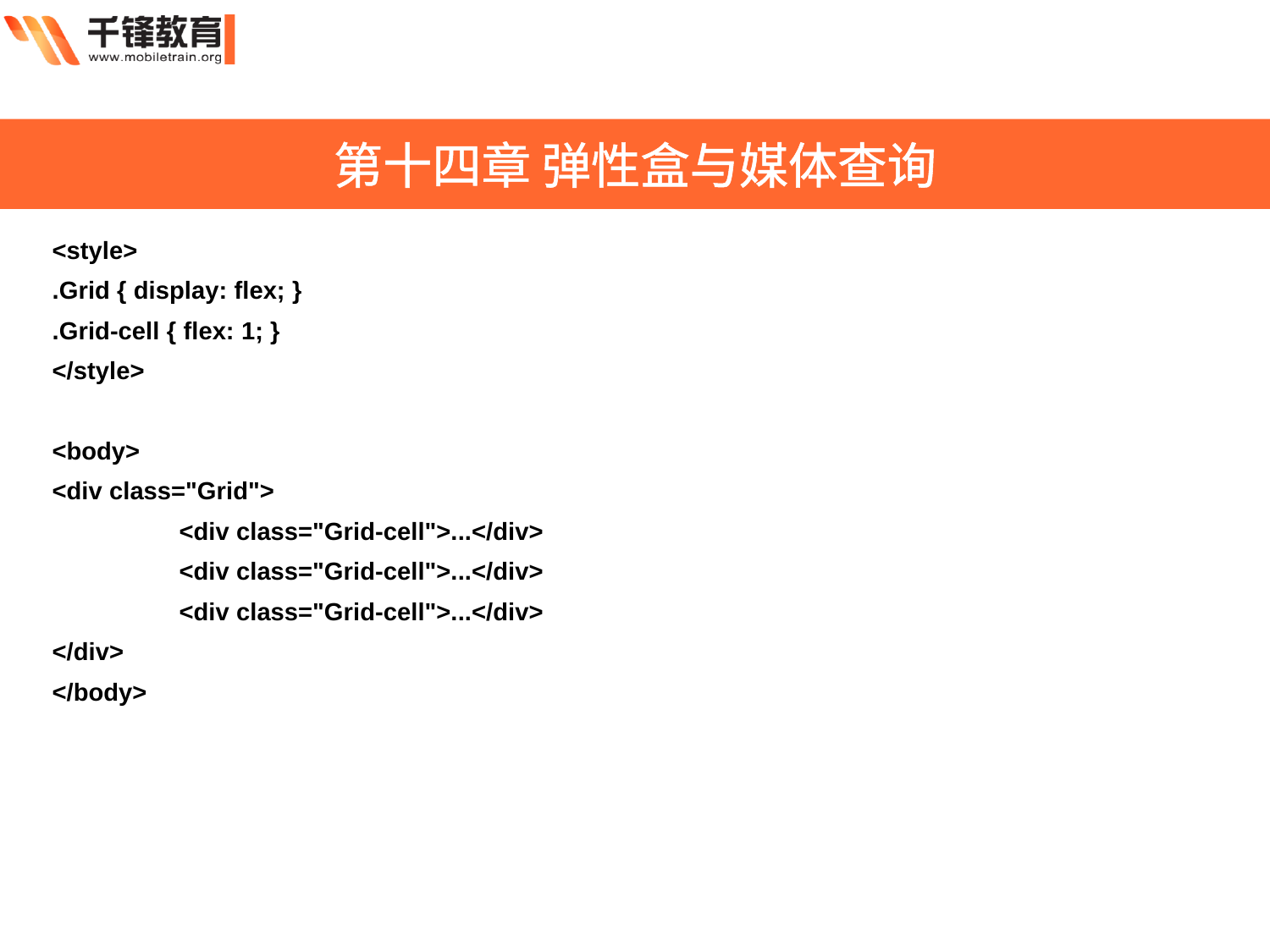

第十四章 弹性盒与媒体查询
<style>
.Grid { display: flex; }
.Grid-cell { flex: 1; }
</style>

<body>
<div class="Grid">
	<div class="Grid-cell">...</div>
	<div class="Grid-cell">...</div>
	<div class="Grid-cell">...</div>
</div>
</body>